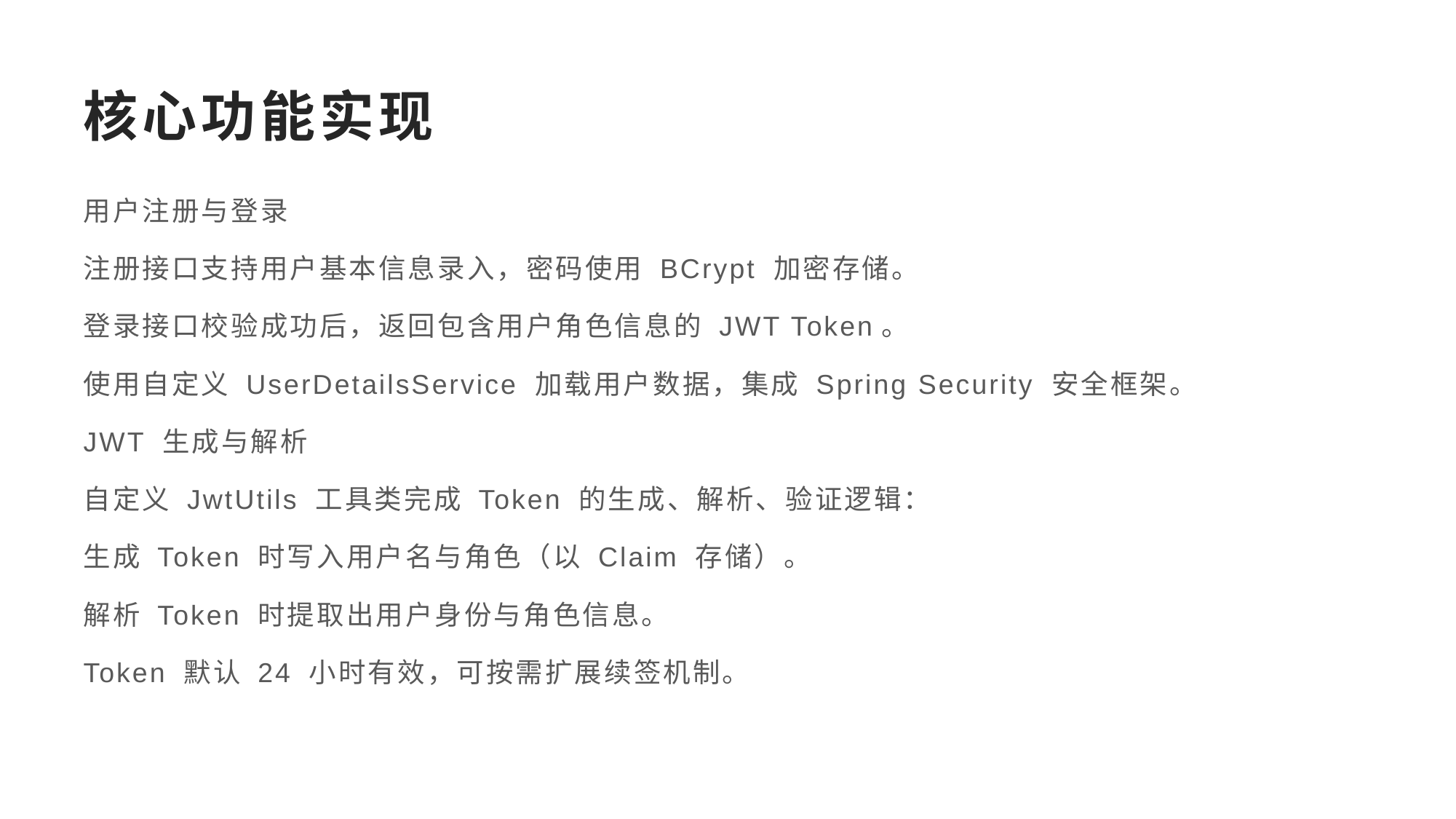

# 核心功能实现
用户注册与登录
注册接口支持用户基本信息录入，密码使用 BCrypt 加密存储。
登录接口校验成功后，返回包含用户角色信息的 JWT Token。
使用自定义 UserDetailsService 加载用户数据，集成 Spring Security 安全框架。
JWT 生成与解析
自定义 JwtUtils 工具类完成 Token 的生成、解析、验证逻辑：
生成 Token 时写入用户名与角色（以 Claim 存储）。
解析 Token 时提取出用户身份与角色信息。
Token 默认 24 小时有效，可按需扩展续签机制。